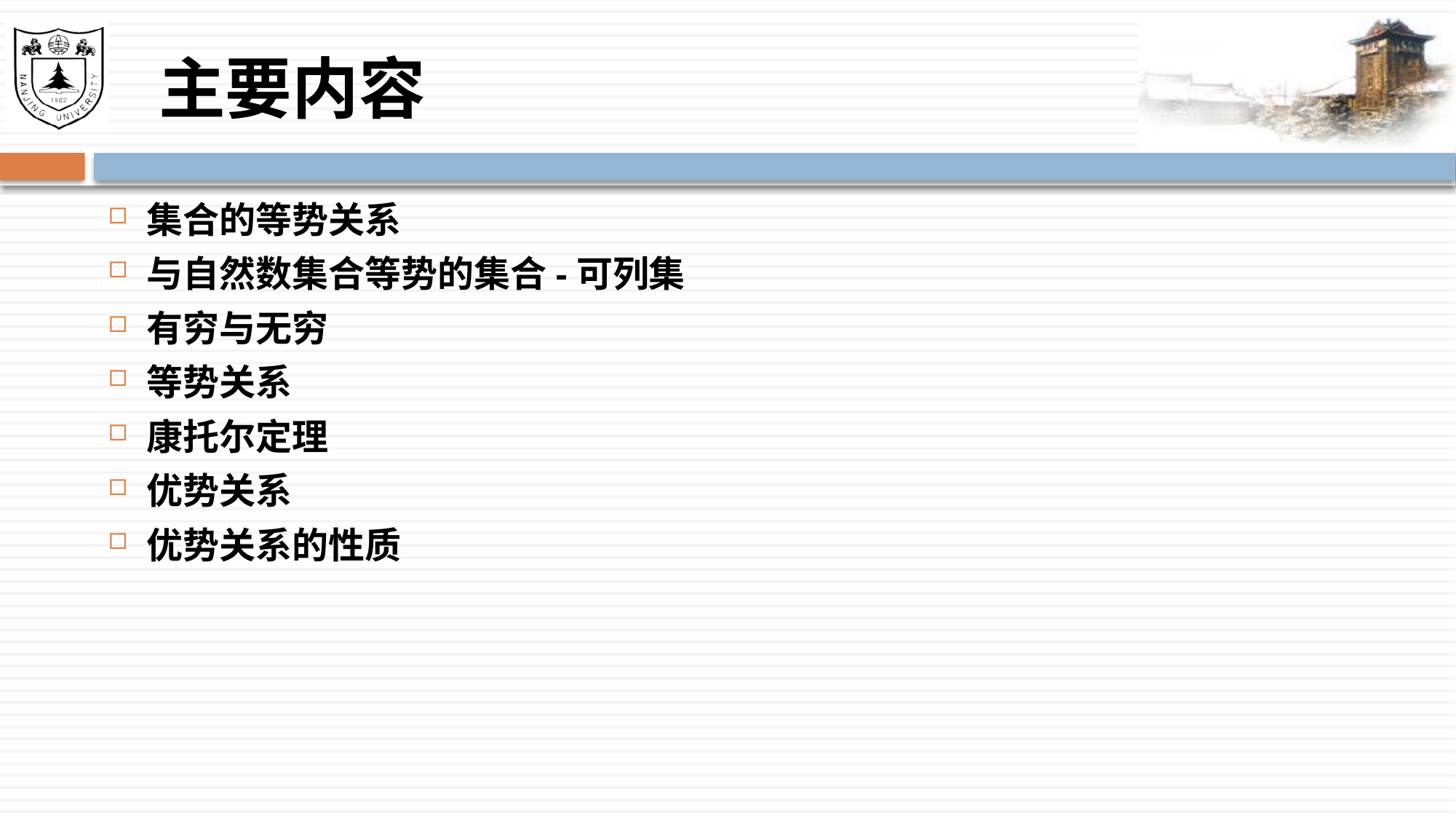

# 主要内容
集合的等势关系
与自然数集合等势的集合-可列集
有穷与无穷
等势关系
康托尔定理
优势关系
优势关系的性质